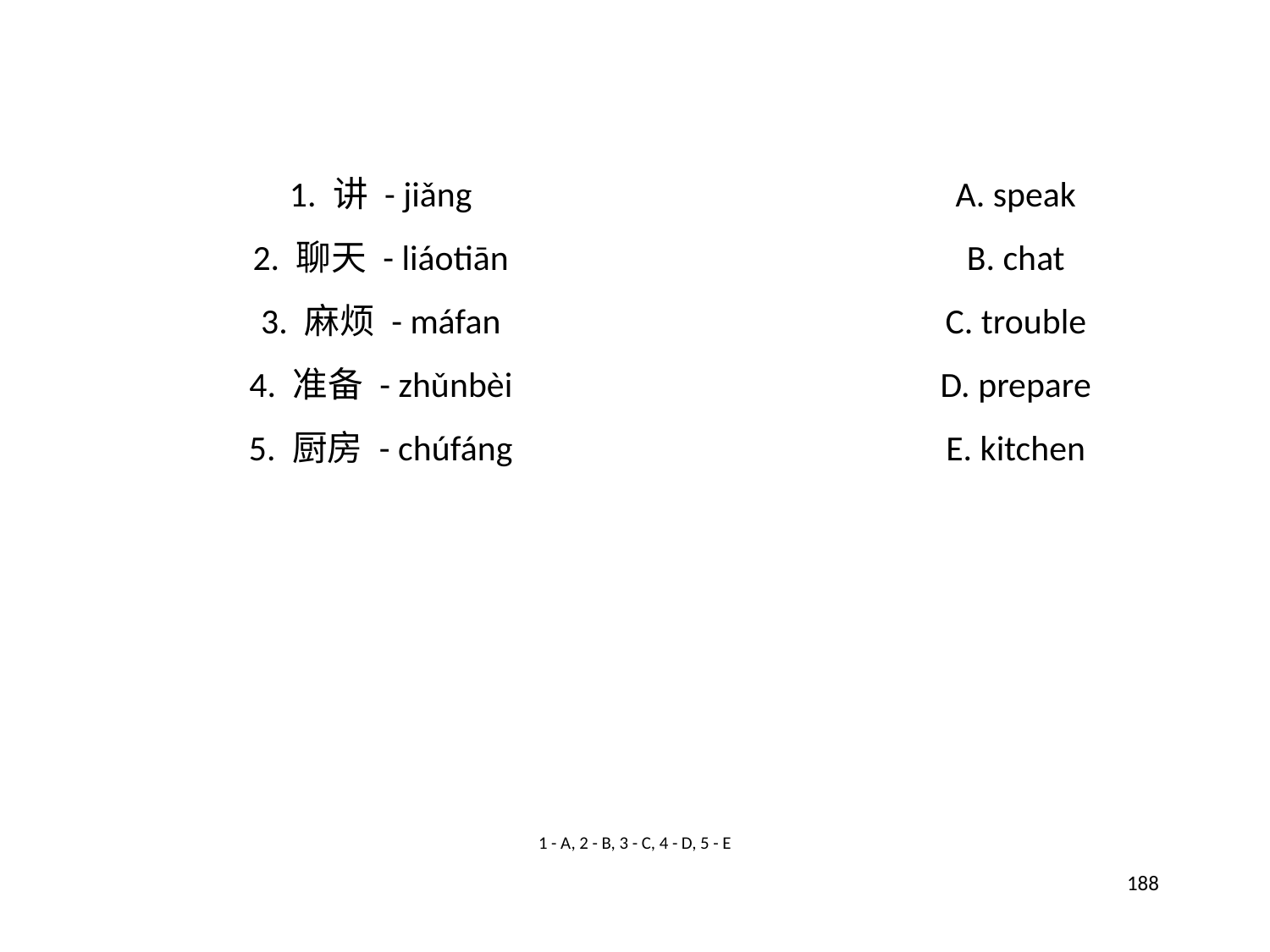

1. 讲 - jiǎng

A. speak

2. 聊天 - liáotiān

B. chat

3. 麻烦 - máfan

C. trouble

4. 准备 - zhǔnbèi

D. prepare

5. 厨房 - chúfáng

E. kitchen
1 - A, 2 - B, 3 - C, 4 - D, 5 - E

188